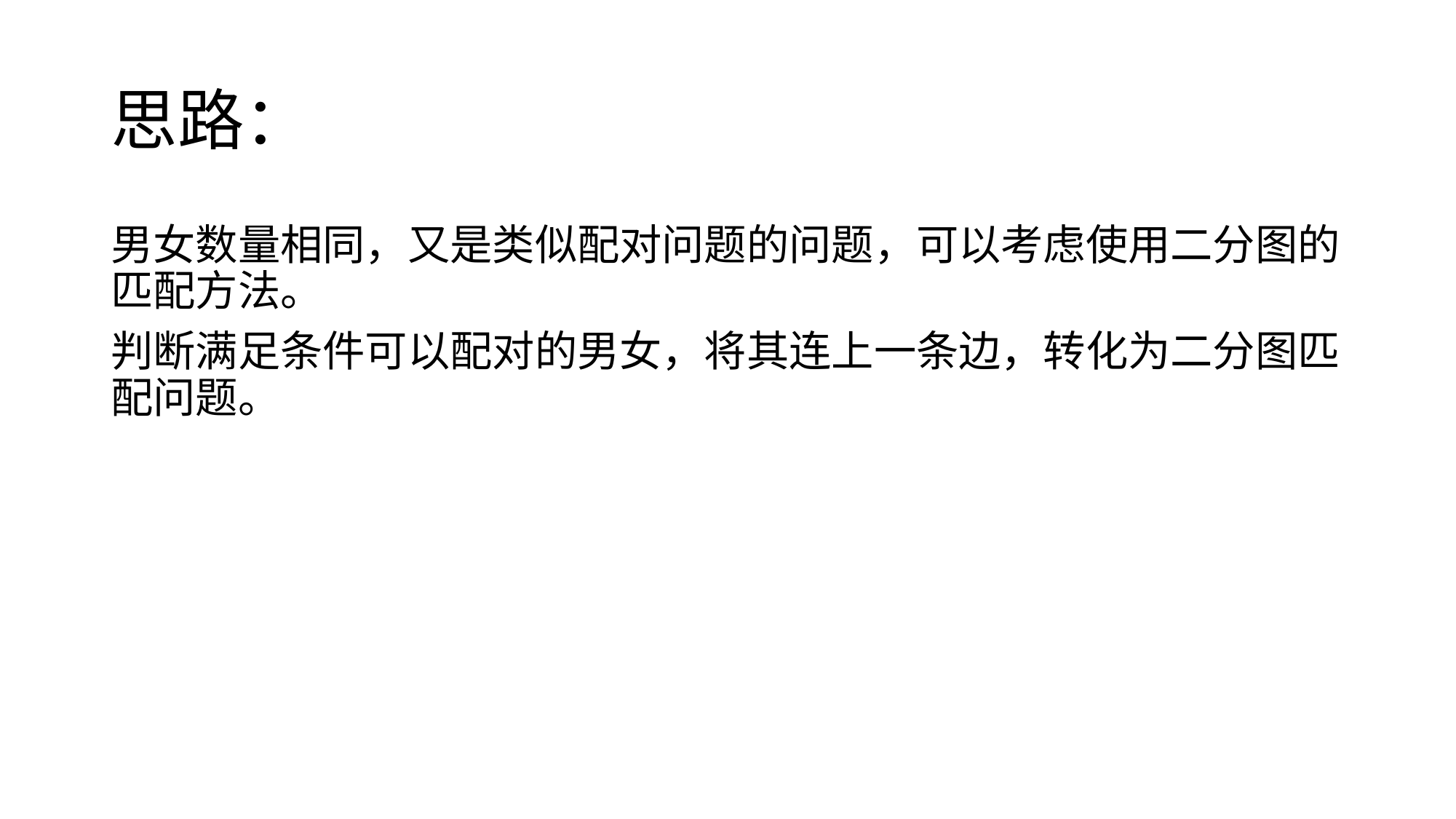

# 思路：
男女数量相同，又是类似配对问题的问题，可以考虑使用二分图的匹配方法。
判断满足条件可以配对的男女，将其连上一条边，转化为二分图匹配问题。